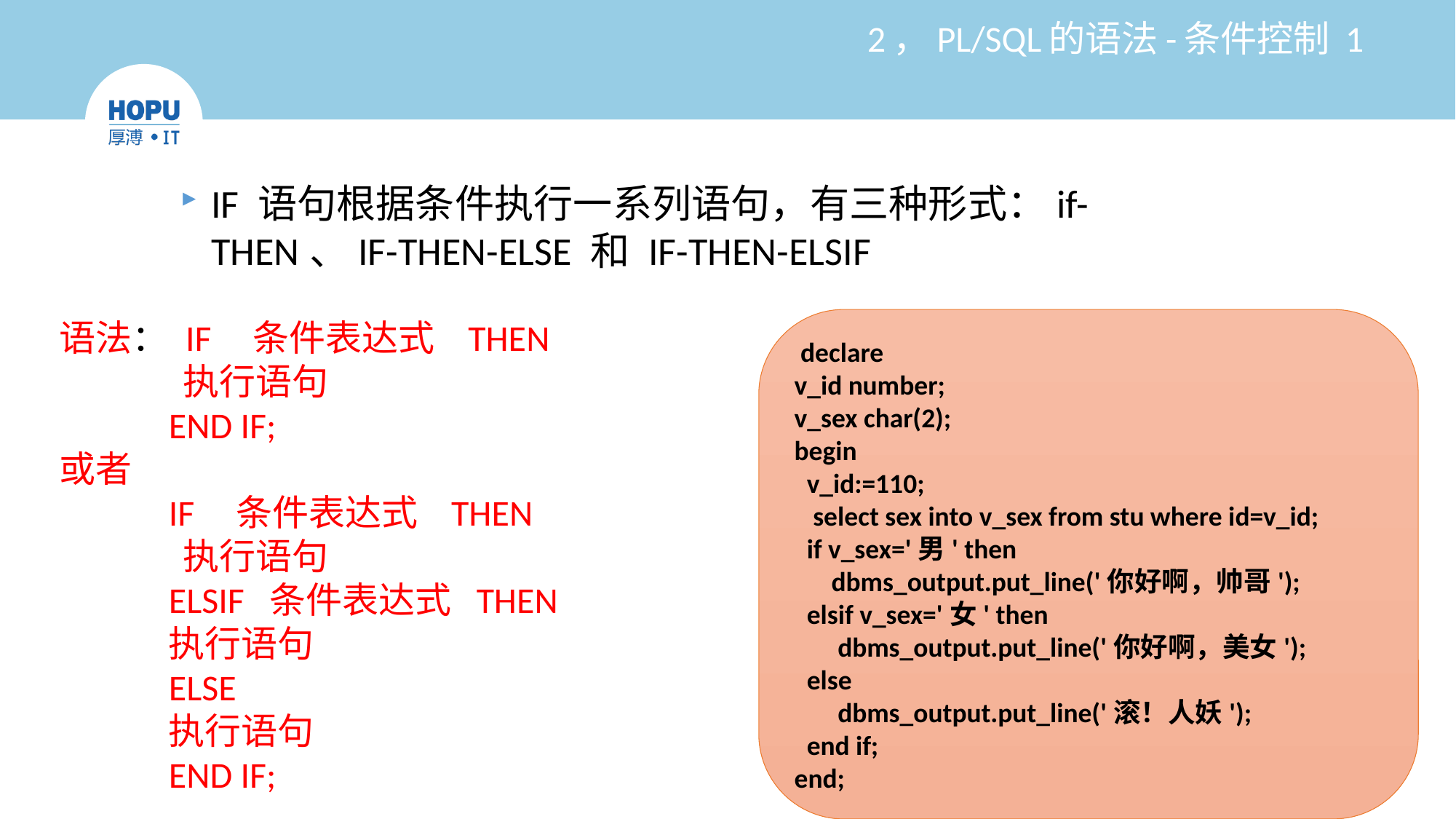

# 2，PL/SQL的语法-条件控制 1
IF 语句根据条件执行一系列语句，有三种形式：if-THEN、IF-THEN-ELSE 和 IF-THEN-ELSIF
语法： IF    条件表达式   THEN
              执行语句
	END IF;
或者
	IF    条件表达式   THEN
              执行语句
	ELSIF  条件表达式  THEN
	执行语句
	ELSE
	执行语句
	END IF;

 declare
v_id number;
v_sex char(2);
begin
  v_id:=110;
   select sex into v_sex from stu where id=v_id;
  if v_sex='男' then
      dbms_output.put_line('你好啊，帅哥');
  elsif v_sex='女' then
       dbms_output.put_line('你好啊，美女');
  else
       dbms_output.put_line('滚！人妖');
  end if;
end;